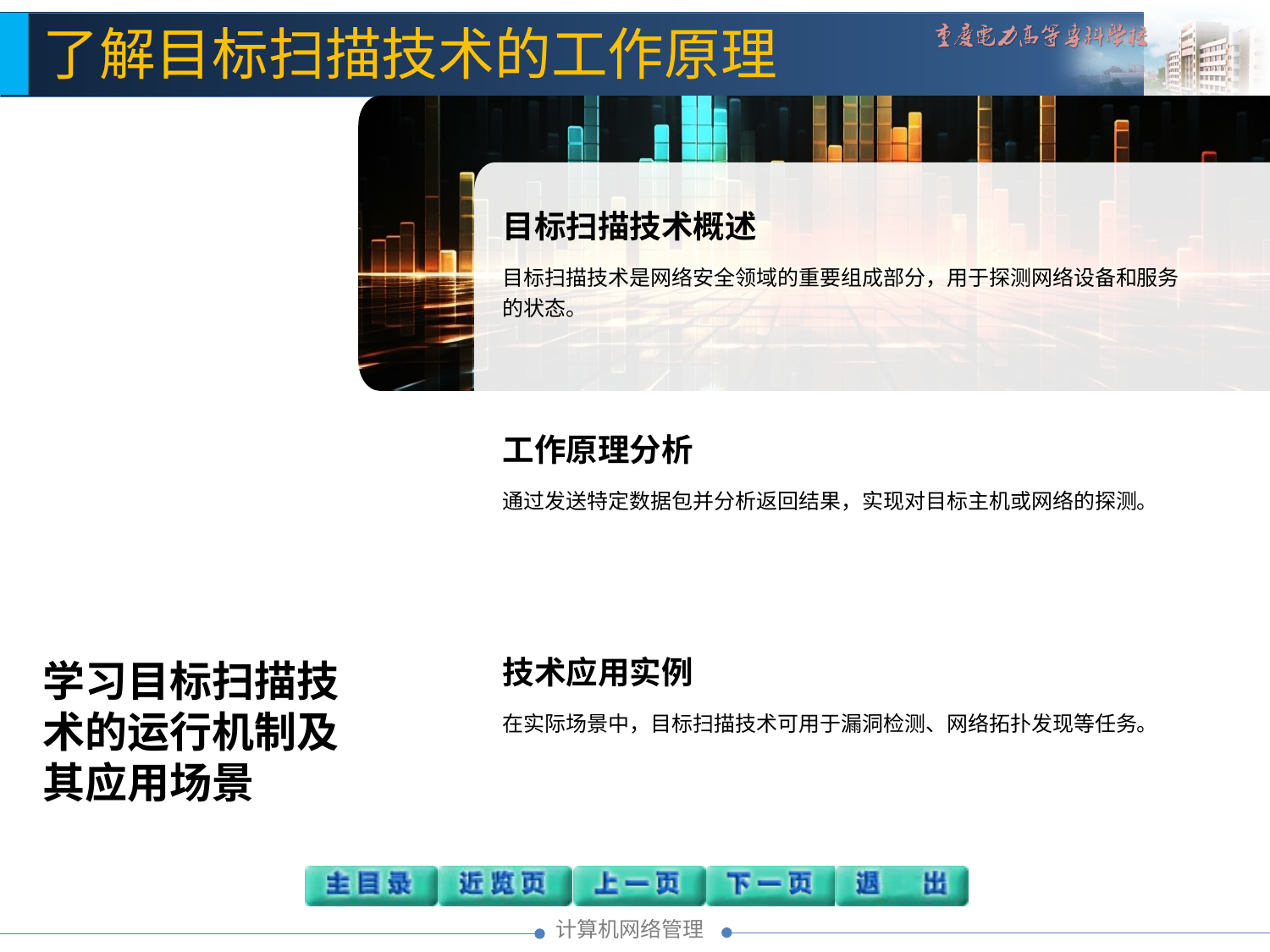

了解目标扫描技术的工作原理

目标扫描技术概述
目标扫描技术是网络安全领域的重要组成部分，用于探测网络设备和服务的状态。
工作原理分析
通过发送特定数据包并分析返回结果，实现对目标主机或网络的探测。
技术应用实例
在实际场景中，目标扫描技术可用于漏洞检测、网络拓扑发现等任务。
学习目标扫描技术的运行机制及其应用场景